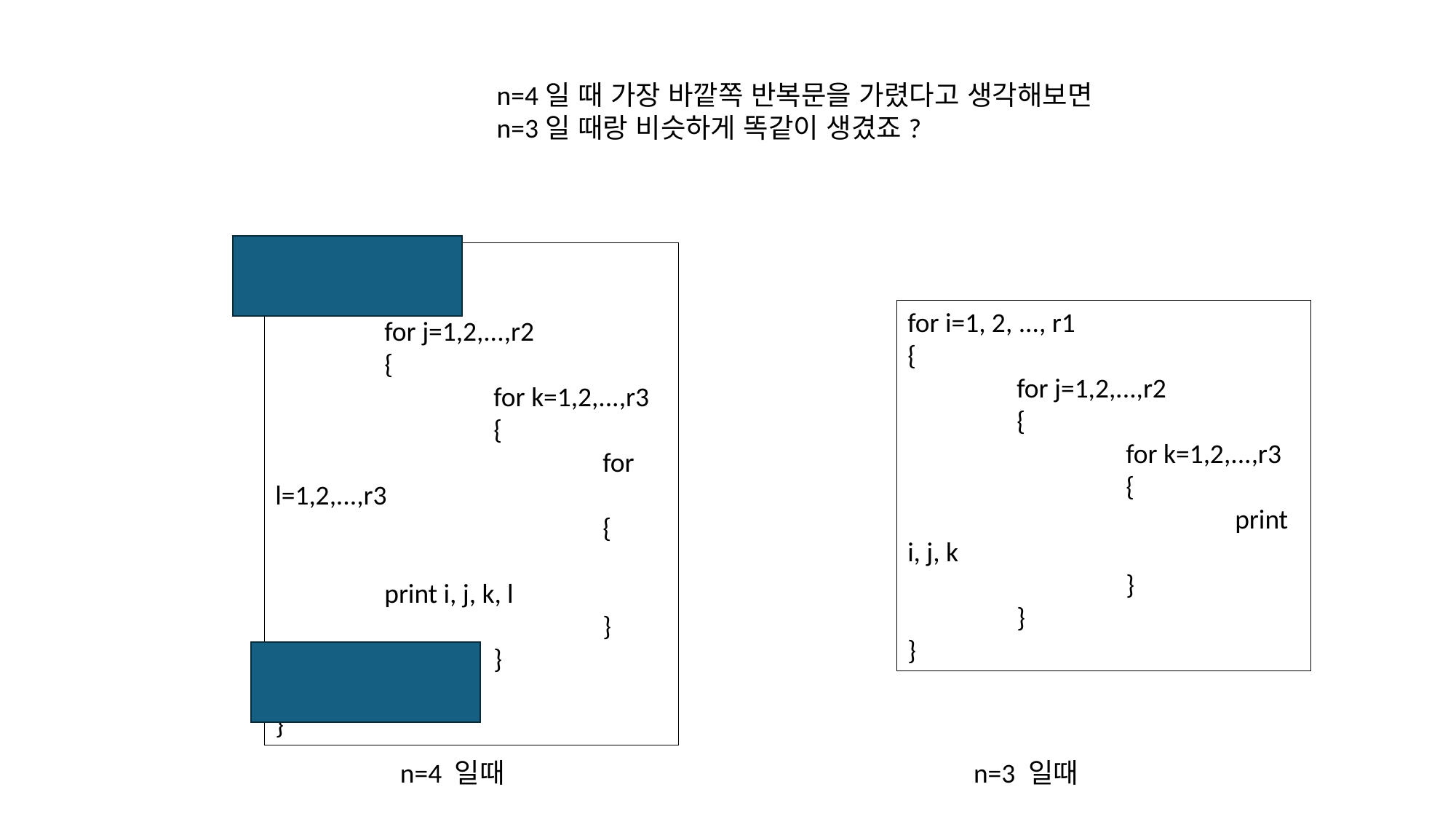

n=4일 때 가장 바깥쪽 반복문을 가렸다고 생각해보면
n=3일 때랑 비슷하게 똑같이 생겼죠?

for i=1, 2, ..., r1
{
	for j=1,2,...,r2
	{
		for k=1,2,...,r3
		{
			for l=1,2,...,r3
			{
				print i, j, k, l
			}
		}
	}
}
for i=1, 2, ..., r1
{
	for j=1,2,...,r2
	{
		for k=1,2,...,r3
		{
			print i, j, k
		}
	}
}

n=4 일때
n=3 일때